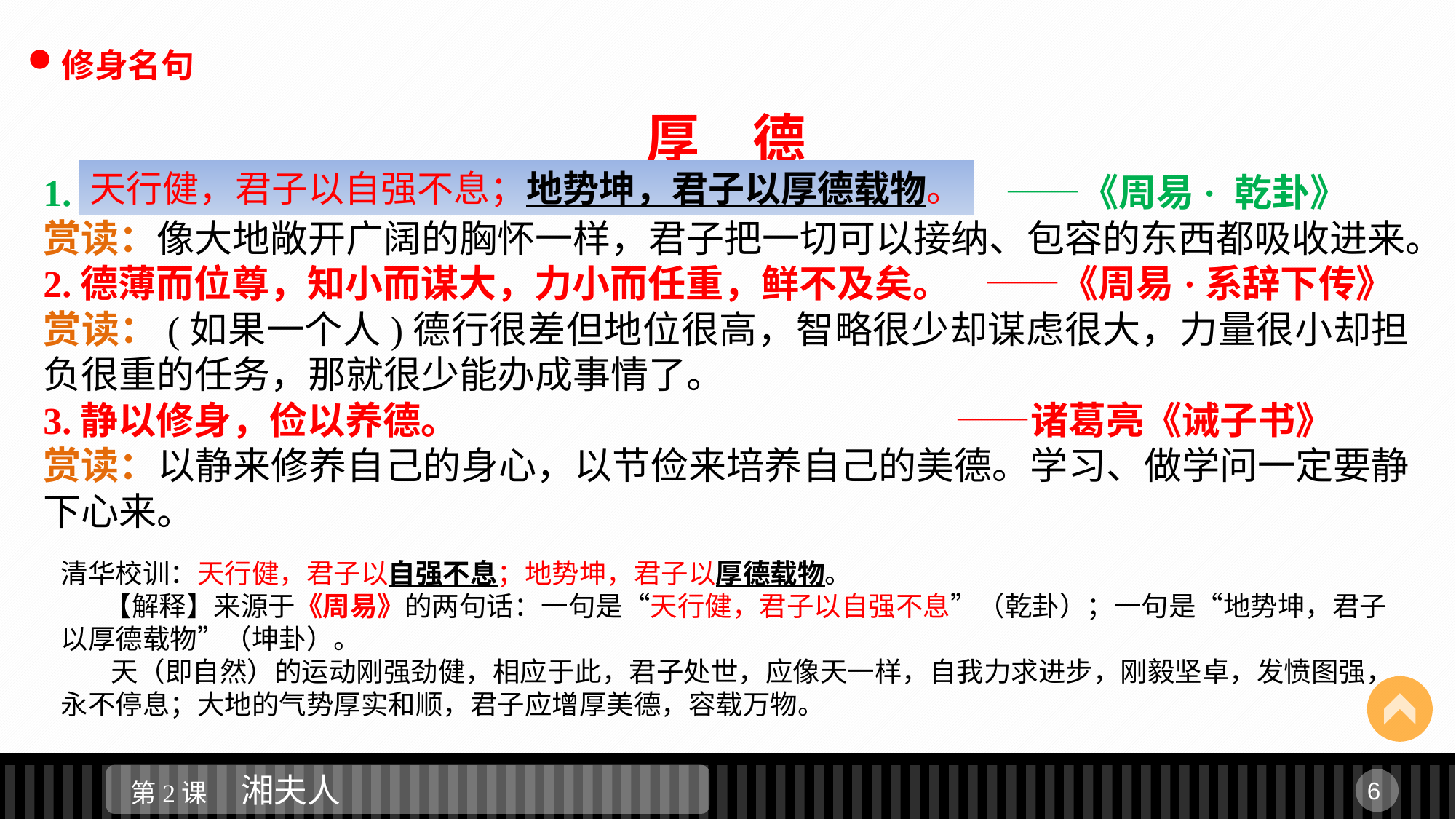

修身名句
厚　德
1.地势坤，君子以厚德载物。                                                       ——《周易· 乾卦》
赏读：像大地敞开广阔的胸怀一样，君子把一切可以接纳、包容的东西都吸收进来。
2.德薄而位尊，知小而谋大，力小而任重，鲜不及矣。    ——《周易·系辞下传》
赏读：(如果一个人)德行很差但地位很高，智略很少却谋虑很大，力量很小却担负很重的任务，那就很少能办成事情了。
3.静以修身，俭以养德。                                                          ——诸葛亮《诫子书》
赏读：以静来修养自己的身心，以节俭来培养自己的美德。学习、做学问一定要静下心来。
天行健，君子以自强不息；地势坤，君子以厚德载物。
清华校训：天行健，君子以自强不息；地势坤，君子以厚德载物。
      【解释】来源于《周易》的两句话：一句是“天行健，君子以自强不息”（乾卦）；一句是“地势坤，君子以厚德载物”（坤卦）。
       天（即自然）的运动刚强劲健，相应于此，君子处世，应像天一样，自我力求进步，刚毅坚卓，发愤图强，永不停息；大地的气势厚实和顺，君子应增厚美德，容载万物。